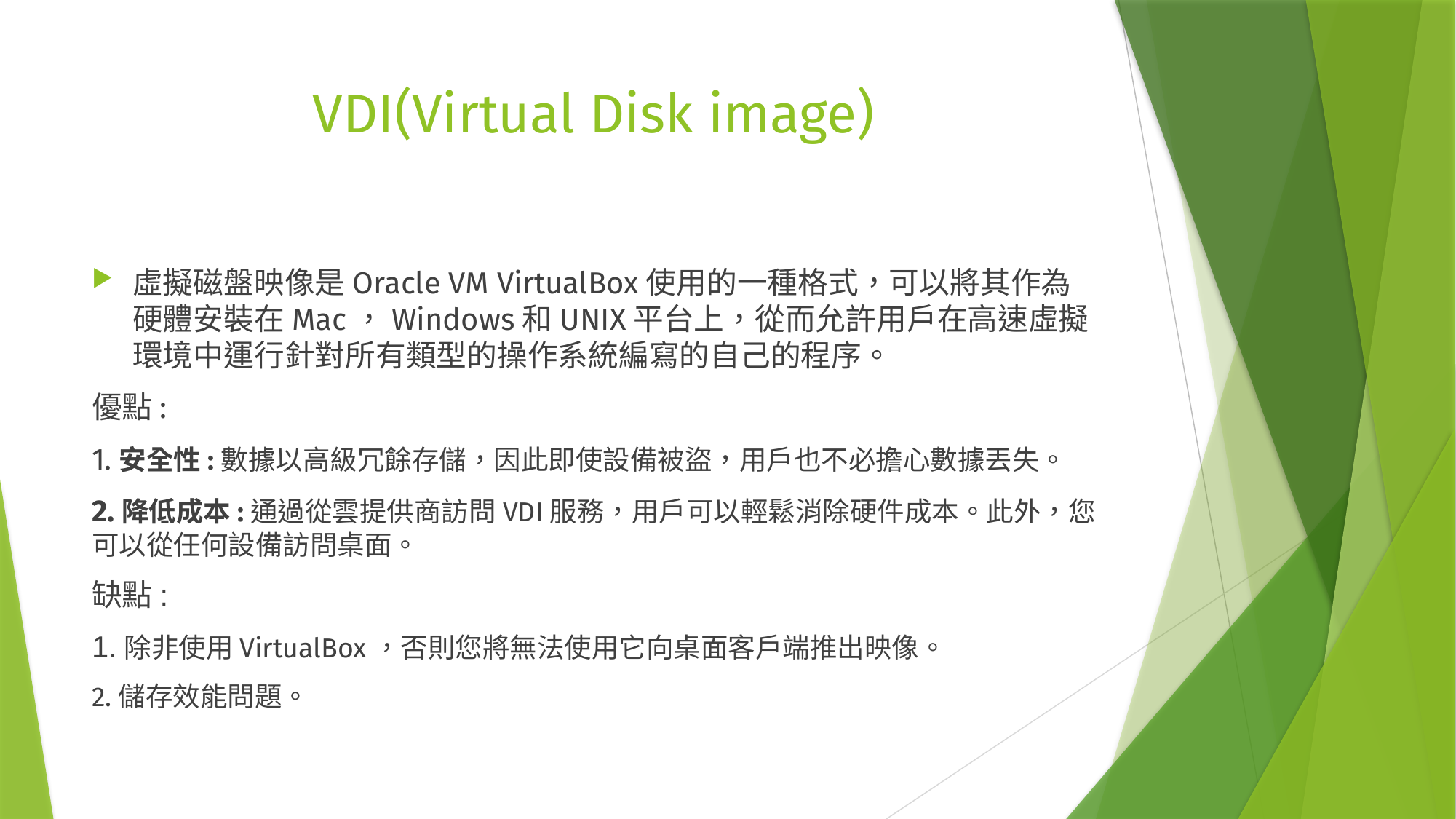

# VDI(Virtual Disk image)
虛擬磁盤映像是Oracle VM VirtualBox使用的一種格式，可以將其作為硬體安裝在Mac，Windows和UNIX平台上，從而允許用戶在高速虛擬環境中運行針對所有類型的操作系統編寫的自己的程序。
優點:
1.安全性:數據以高級冗餘存儲，因此即使設備被盜，用戶也不必擔心數據丟失。
2.降低成本:通過從雲提供商訪問VDI服務，用戶可以輕鬆消除硬件成本。此外，您可以從任何設備訪問桌面。
缺點:
1.除非使用VirtualBox，否則您將無法使用它向桌面客戶端推出映像。
2.儲存效能問題。